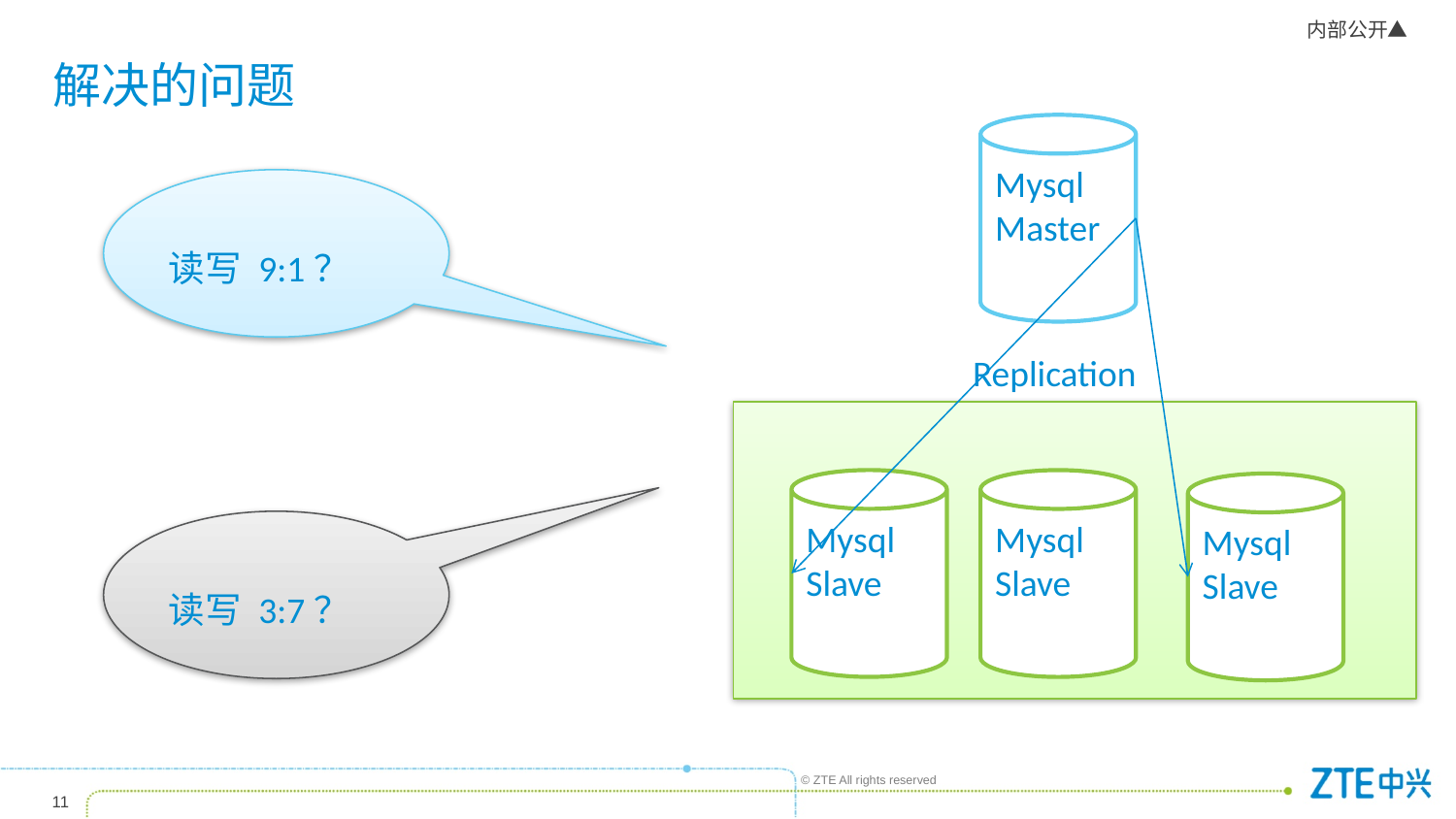

# 解决的问题
Mysql
Master

读写 9:1？
Replication

Mysql
Slave
Mysql
Slave
Mysql
Slave

读写 3:7？